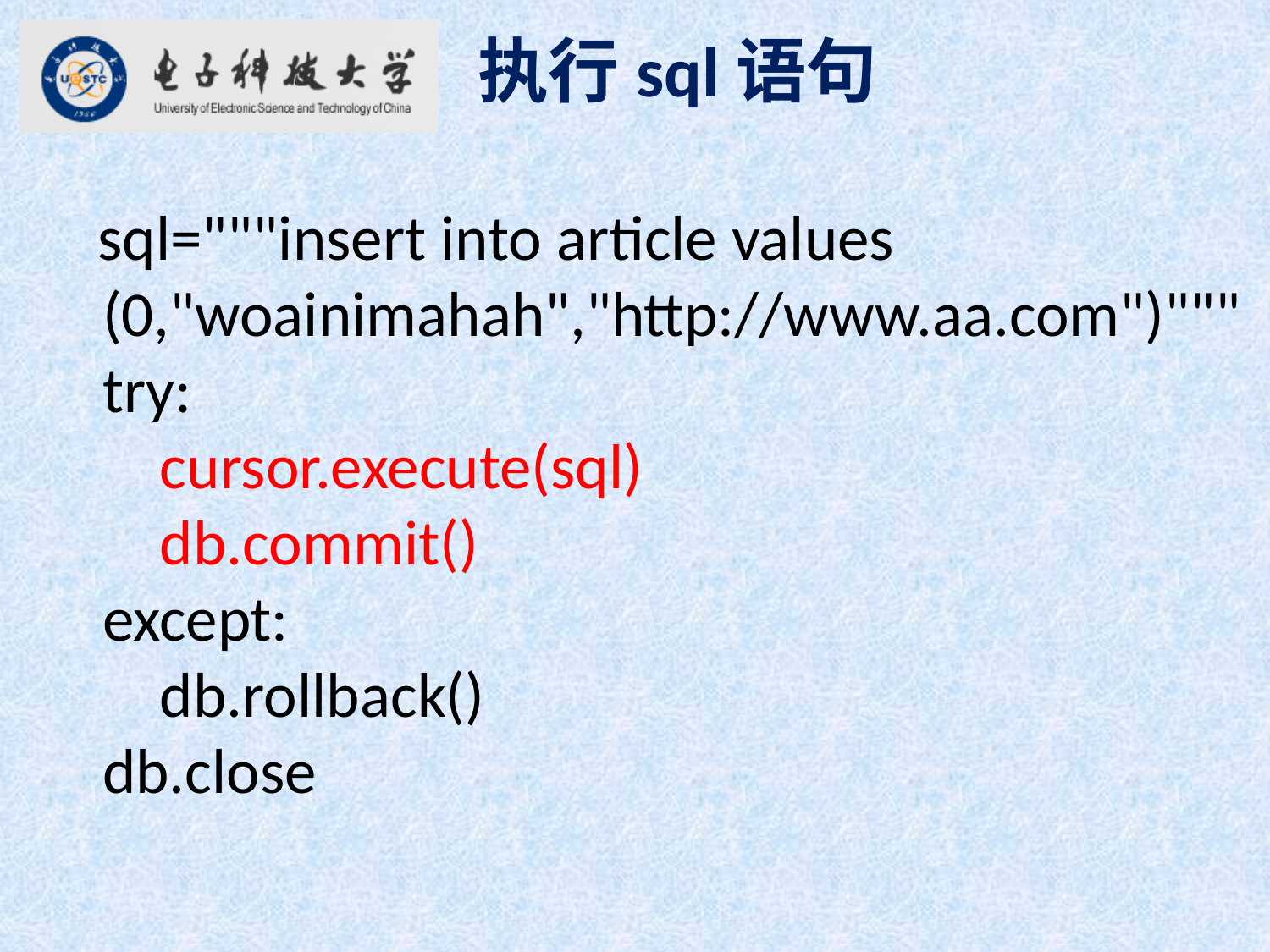

执行sql语句
   sql="""insert into article values (0,"woainimahah","http://www.aa.com")"""
try:
    cursor.execute(sql)
    db.commit()
except:
    db.rollback()
db.close